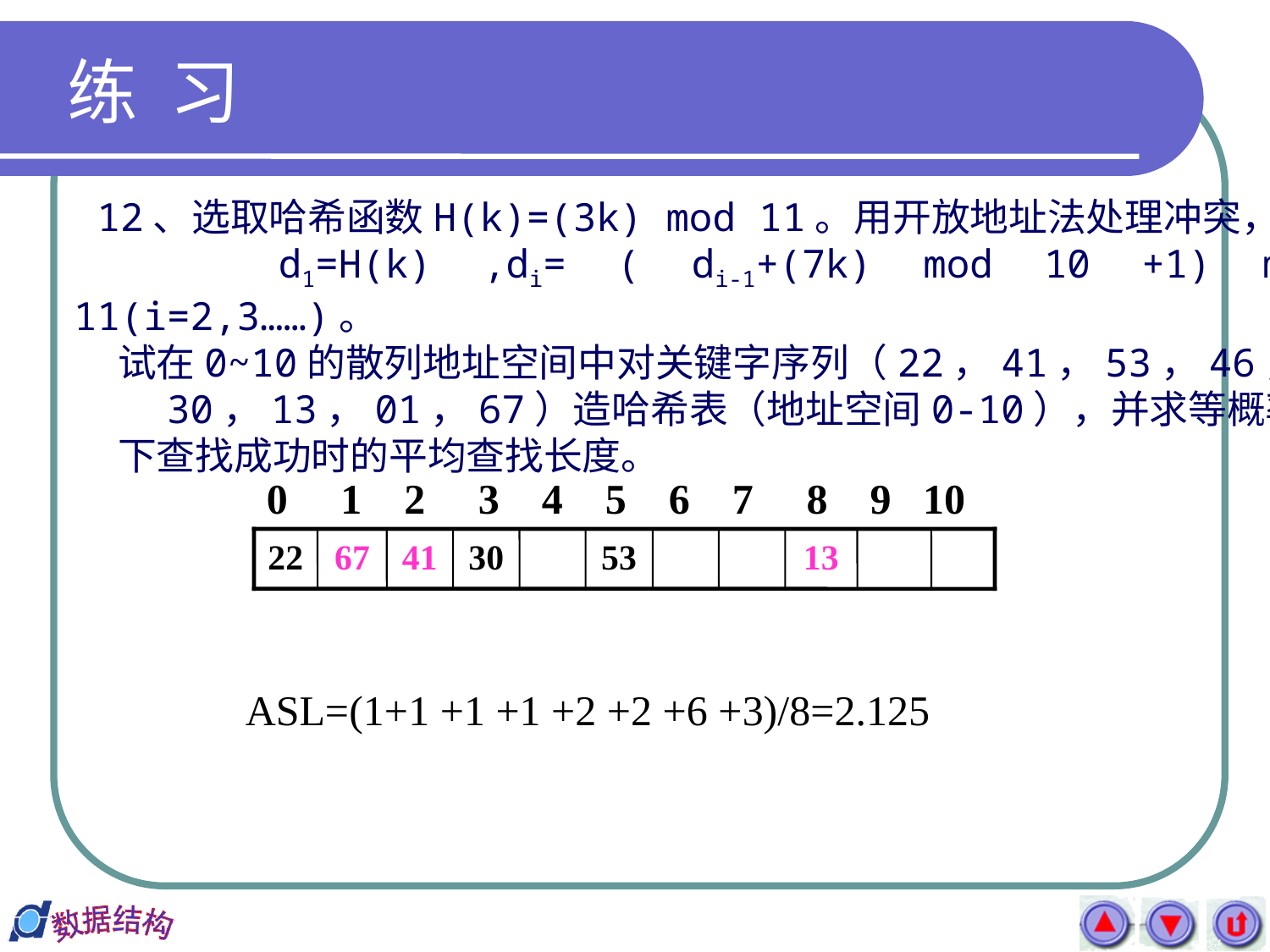

# 练  习
 12、选取哈希函数H(k)=(3k) mod 11。用开放地址法处理冲突，
    d1=H(k) ,di= ( di-1+(7k) mod 10 +1) mod 11(i=2,3……)。
    试在0~10的散列地址空间中对关键字序列（22，41，53，46，
    30，13，01，67）造哈希表（地址空间0-10），并求等概率
    下查找成功时的平均查找长度。
0     1    2     3    4    5    6    7     8    9   10
22

67

41

30

53

46

13

01

ASL=(1+1 +1 +1 +2 +2 +6 +3)/8=2.125